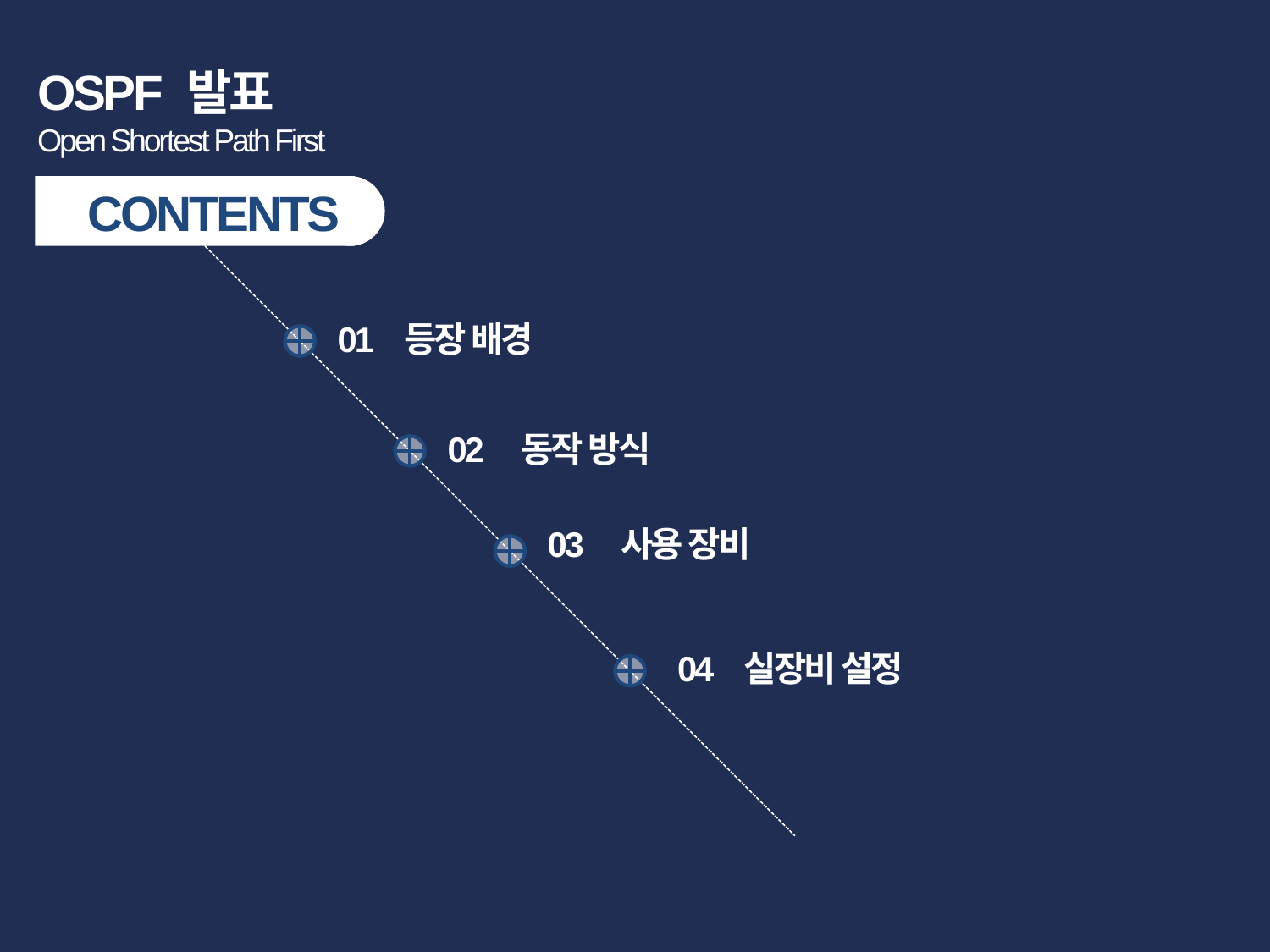

OSPF 발표
Open Shortest Path First

CONTENTS
01   등장 배경

02    동작 방식

03    사용 장비

04   실장비 설정